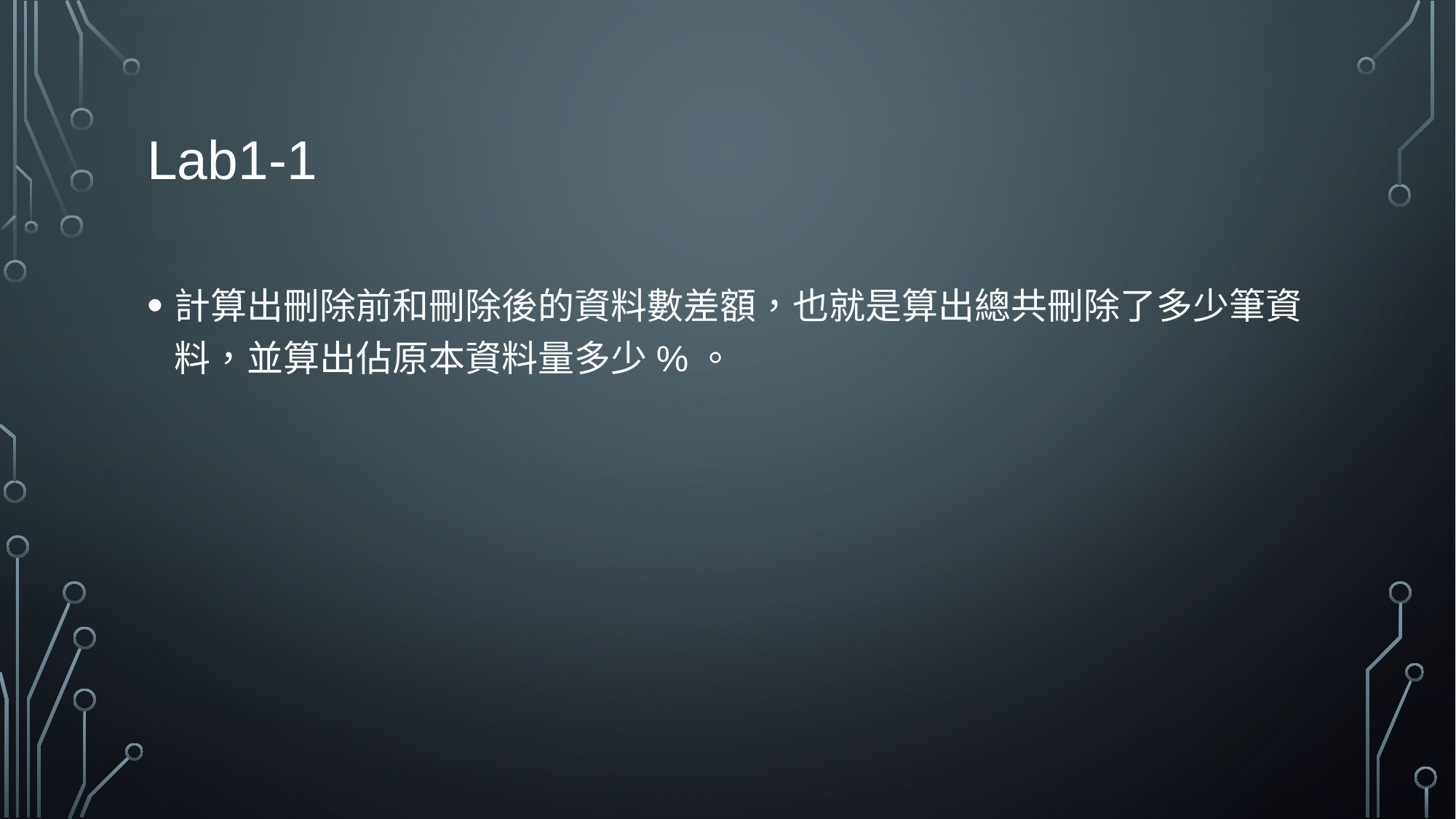

# Lab1-1
計算出刪除前和刪除後的資料數差額，也就是算出總共刪除了多少筆資料，並算出佔原本資料量多少%。